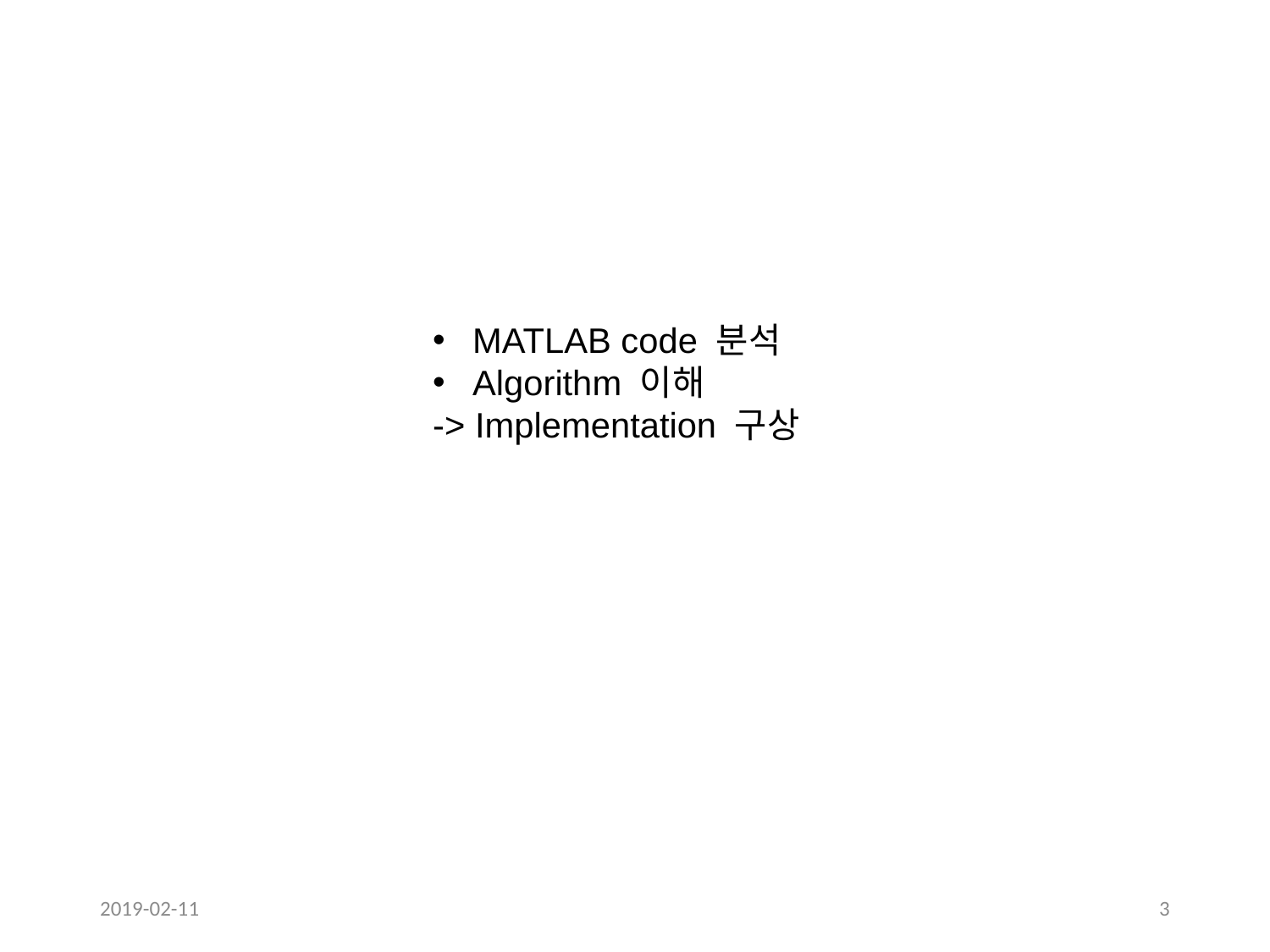

MATLAB code 분석
Algorithm 이해
-> Implementation 구상

2019-02-11
3